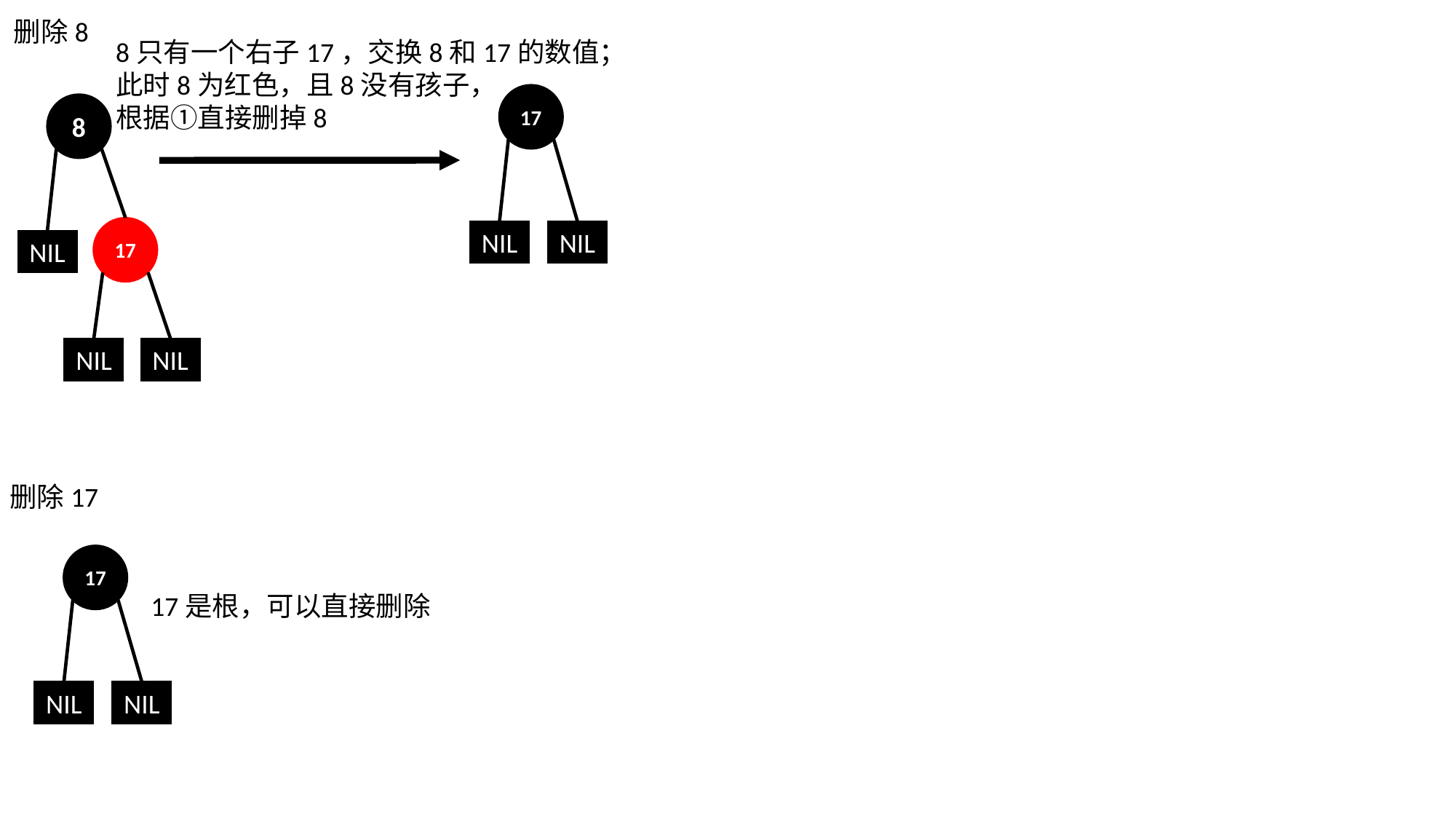

删除8
8只有一个右子17，交换8和17的数值；
此时8为红色，且8没有孩子，
根据①直接删掉8
17
8
17
NIL
NIL
NIL
NIL
NIL
删除17
17
17是根，可以直接删除
NIL
NIL